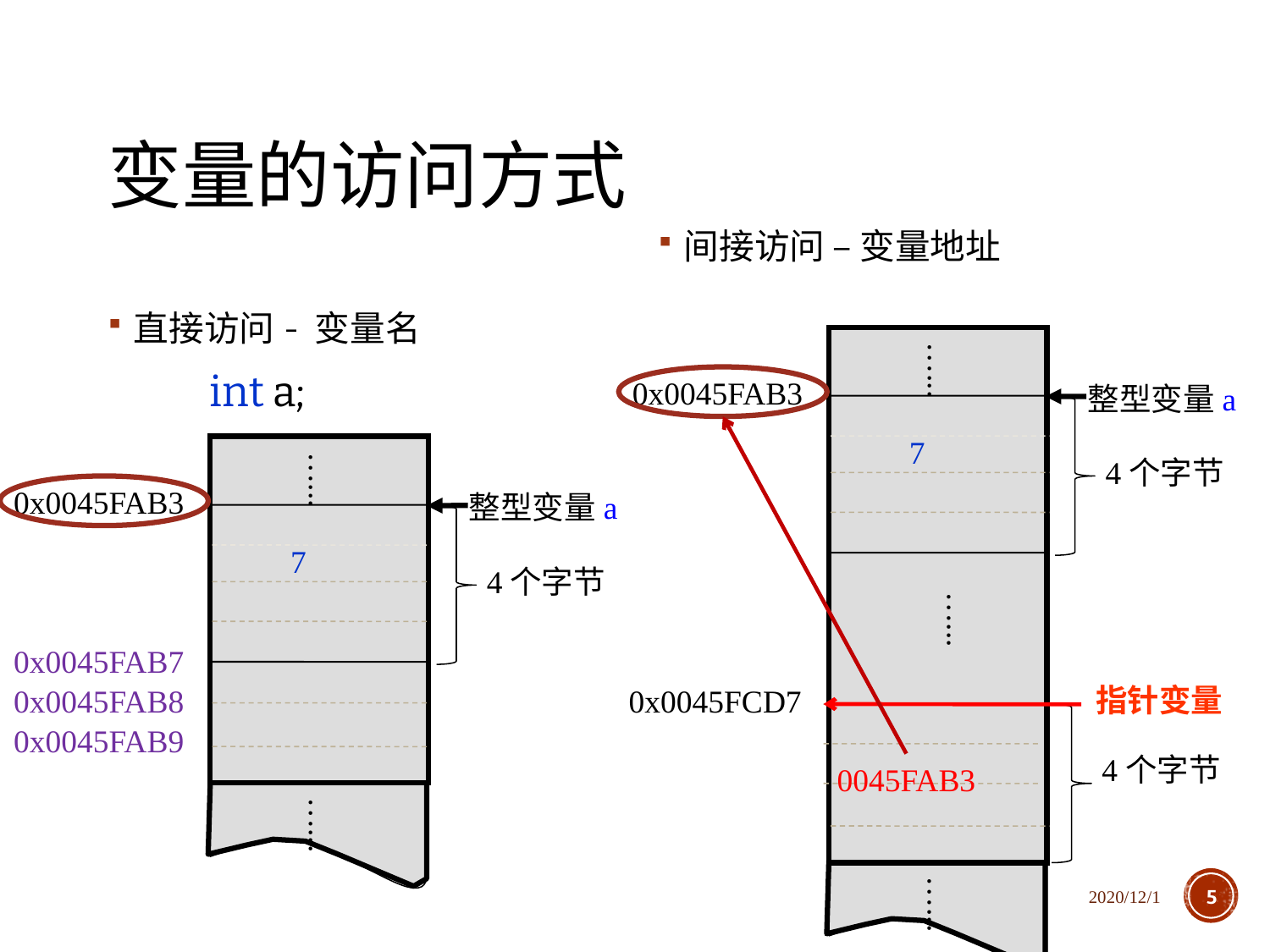

# 变量的访问方式
间接访问 – 变量地址
直接访问- 变量名
            int a;
            a = 7;

…...
0x0045FAB3

整型变量a

7

4个字节

…...
0x0045FCD7

4个字节
0045FAB3

…...

…...
0x0045FAB3
整型变量a

0x0045FAB7

0x0045FAB8

0x0045FAB9

…...

7
4个字节
指针变量
2020/12/1
5